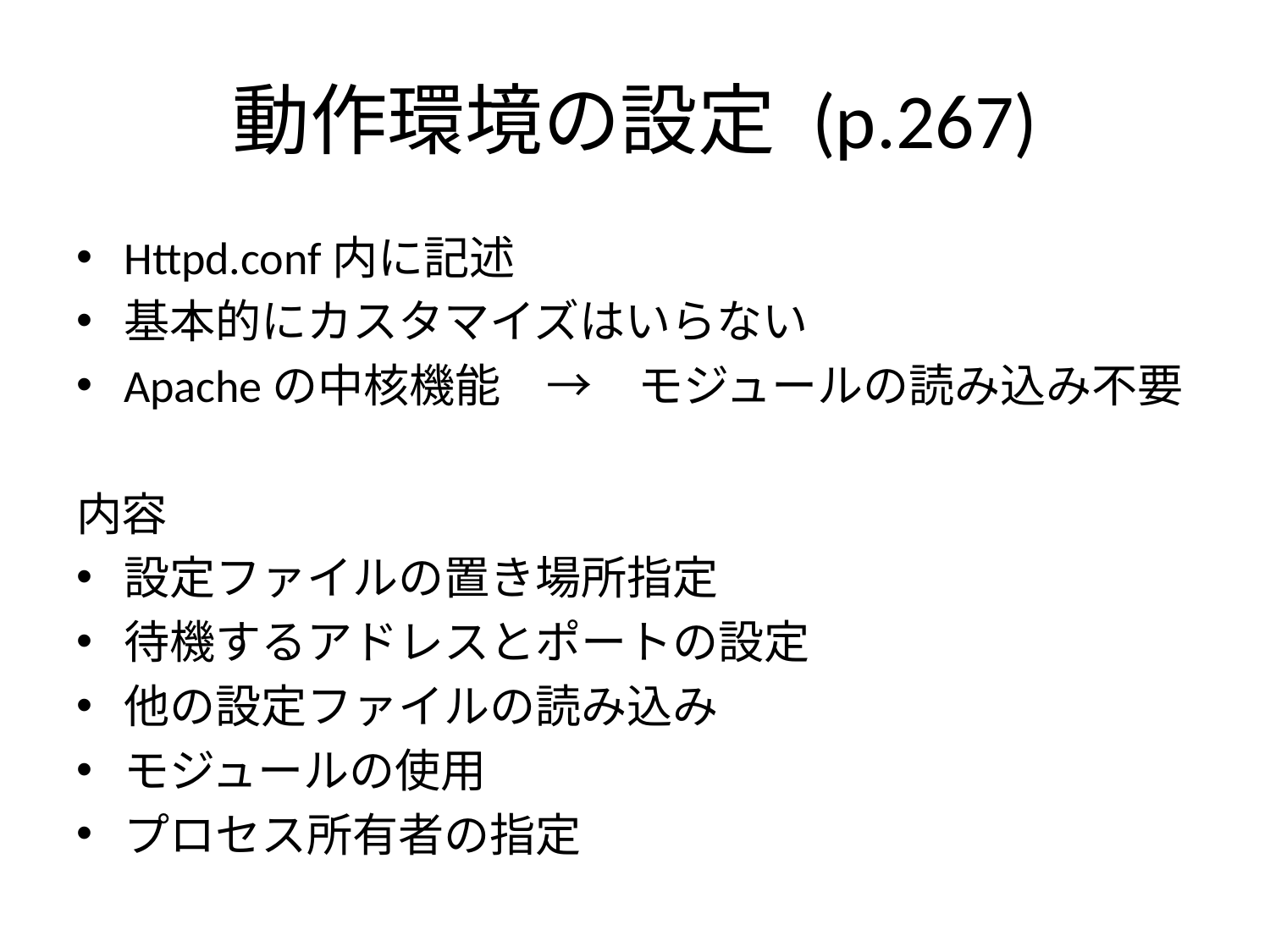

# 動作環境の設定 (p.267)
Httpd.conf内に記述
基本的にカスタマイズはいらない
Apacheの中核機能　→　モジュールの読み込み不要

内容
設定ファイルの置き場所指定
待機するアドレスとポートの設定
他の設定ファイルの読み込み
モジュールの使用
プロセス所有者の指定